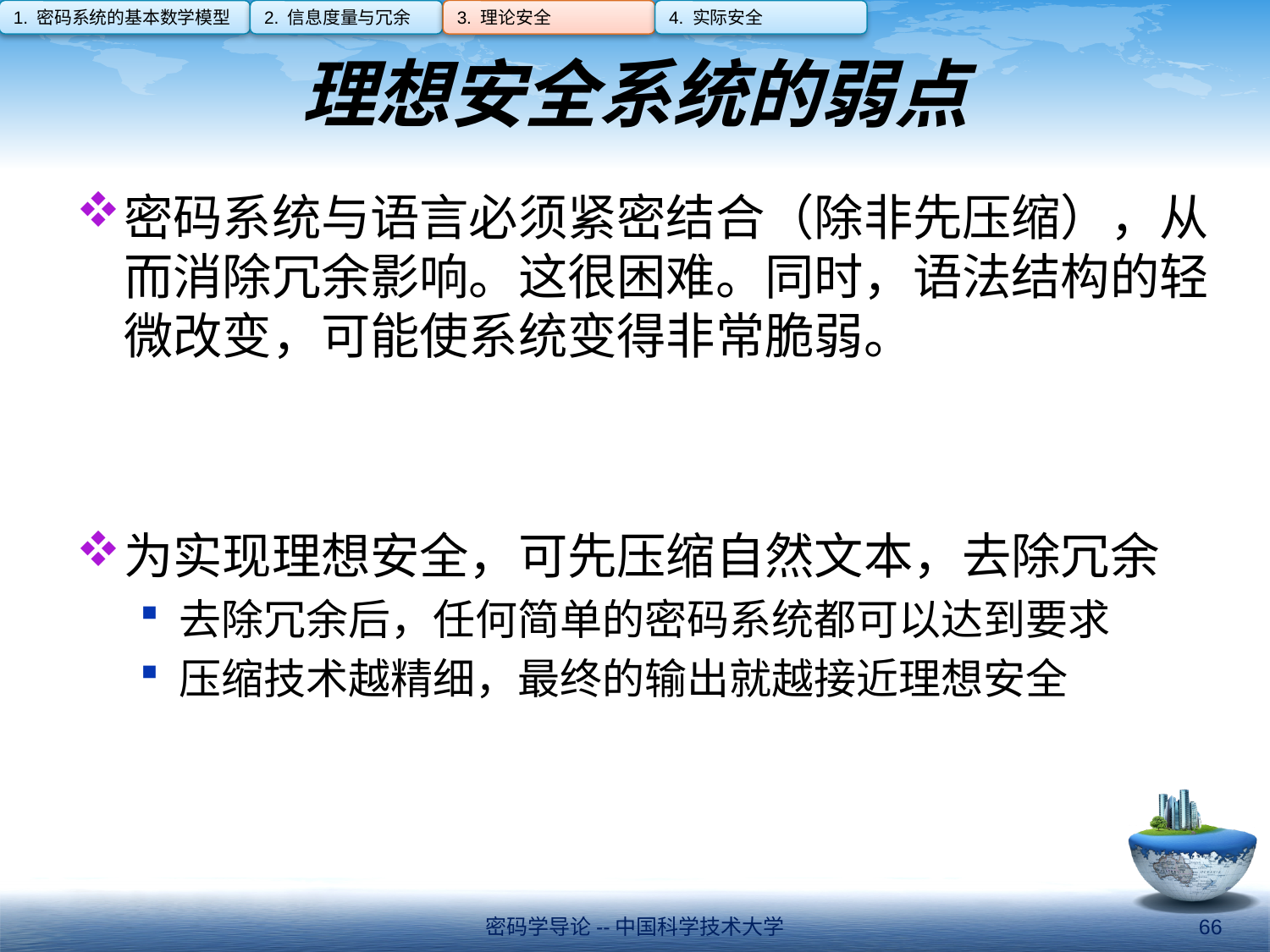

1. 密码系统的基本数学模型
2. 信息度量与冗余
3. 理论安全
4. 实际安全
# 理想安全系统的弱点
密码系统与语言必须紧密结合（除非先压缩），从而消除冗余影响。这很困难。同时，语法结构的轻微改变，可能使系统变得非常脆弱。

为实现理想安全，可先压缩自然文本，去除冗余
去除冗余后，任何简单的密码系统都可以达到要求
压缩技术越精细，最终的输出就越接近理想安全

密码学导论--中国科学技术大学
66